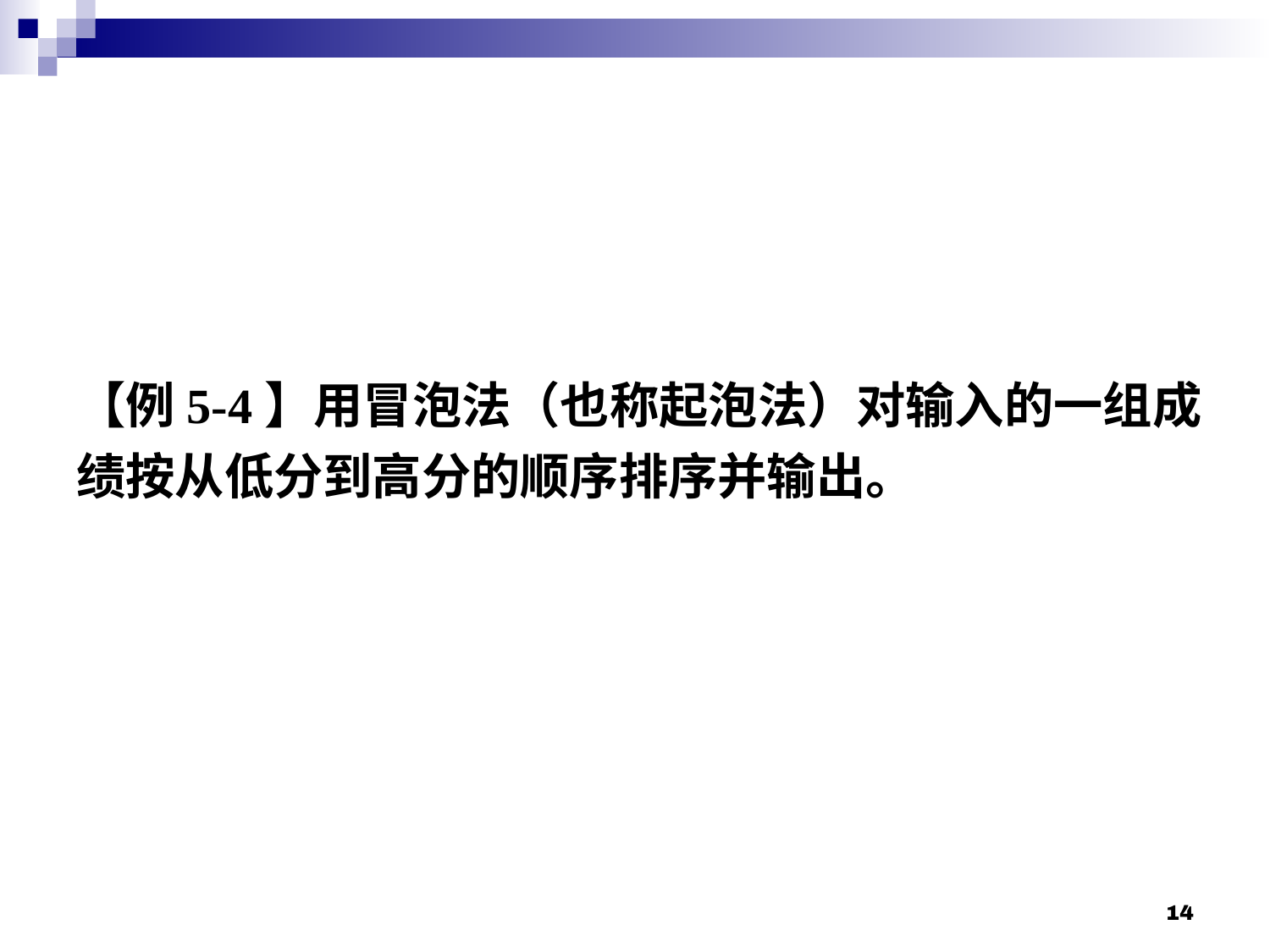

【例5-4】用冒泡法（也称起泡法）对输入的一组成绩按从低分到高分的顺序排序并输出。

14